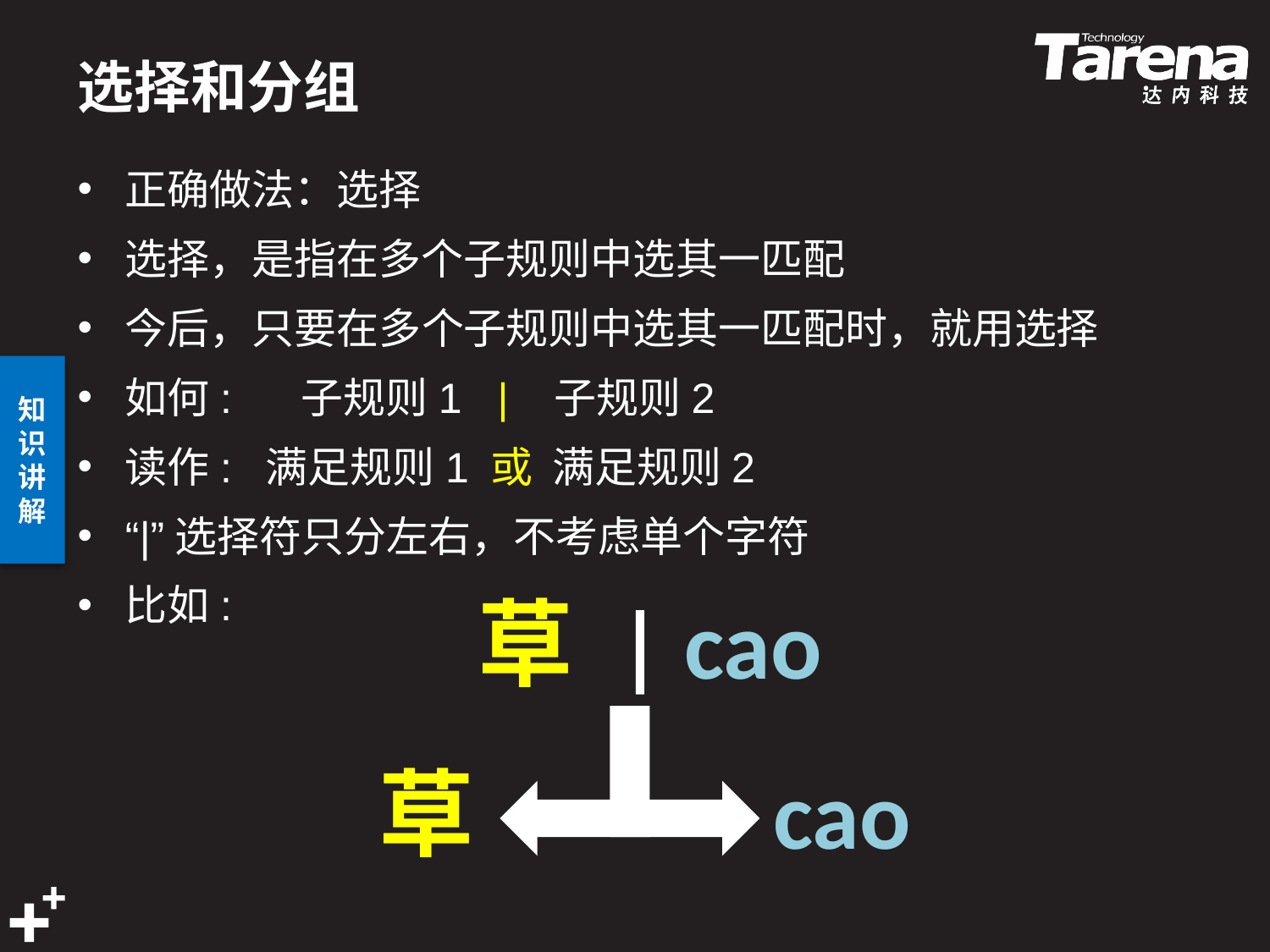

# 选择和分组
正确做法：选择
选择，是指在多个子规则中选其一匹配
今后，只要在多个子规则中选其一匹配时，就用选择
如何:     子规则1   |   子规则2
读作:  满足规则1 或  满足规则2
“|”选择符只分左右，不考虑单个字符
比如:
草 | cao

草
cao